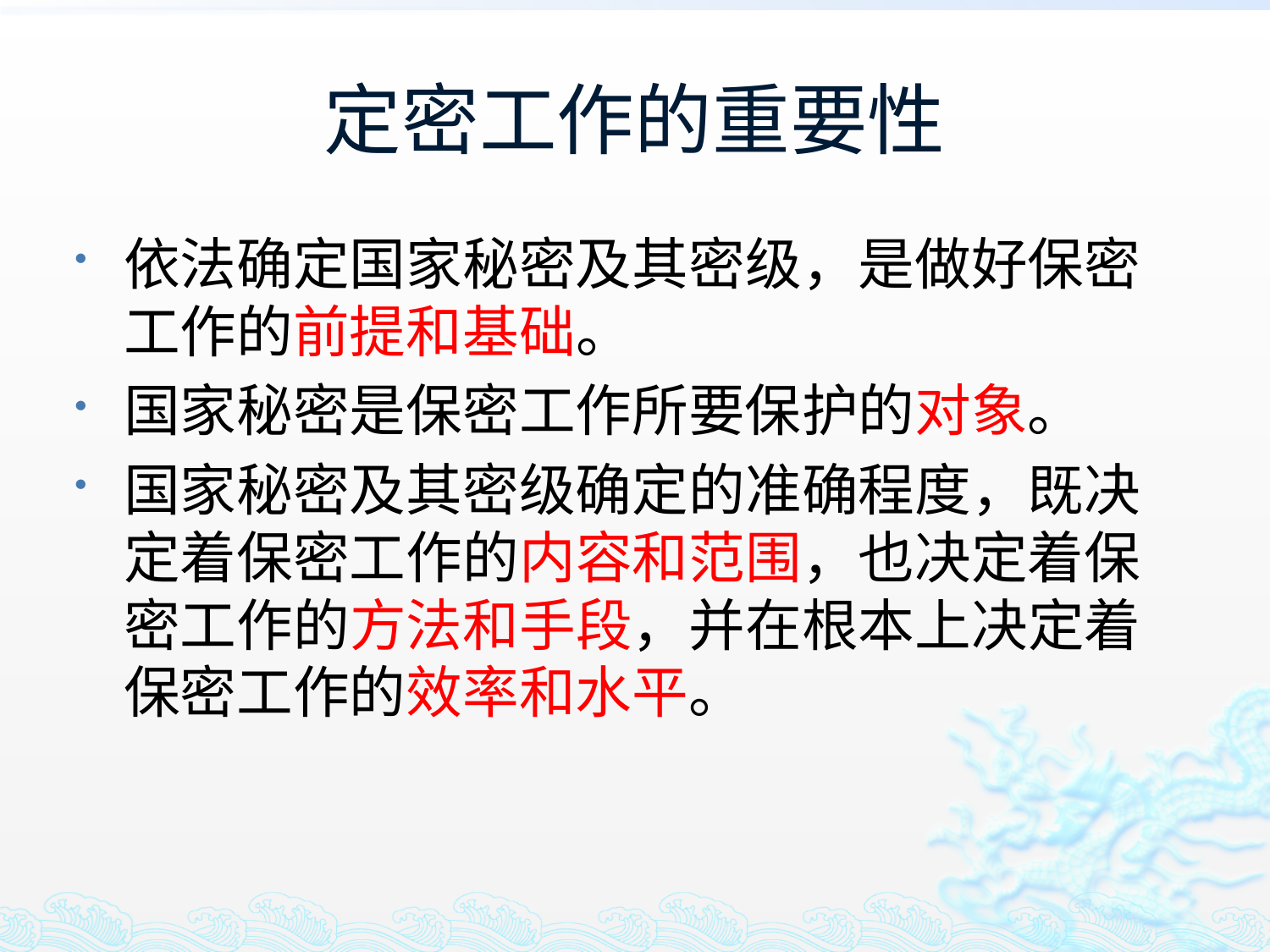

# 定密工作的重要性
依法确定国家秘密及其密级，是做好保密工作的前提和基础。
国家秘密是保密工作所要保护的对象。
国家秘密及其密级确定的准确程度，既决定着保密工作的内容和范围，也决定着保密工作的方法和手段，并在根本上决定着保密工作的效率和水平。